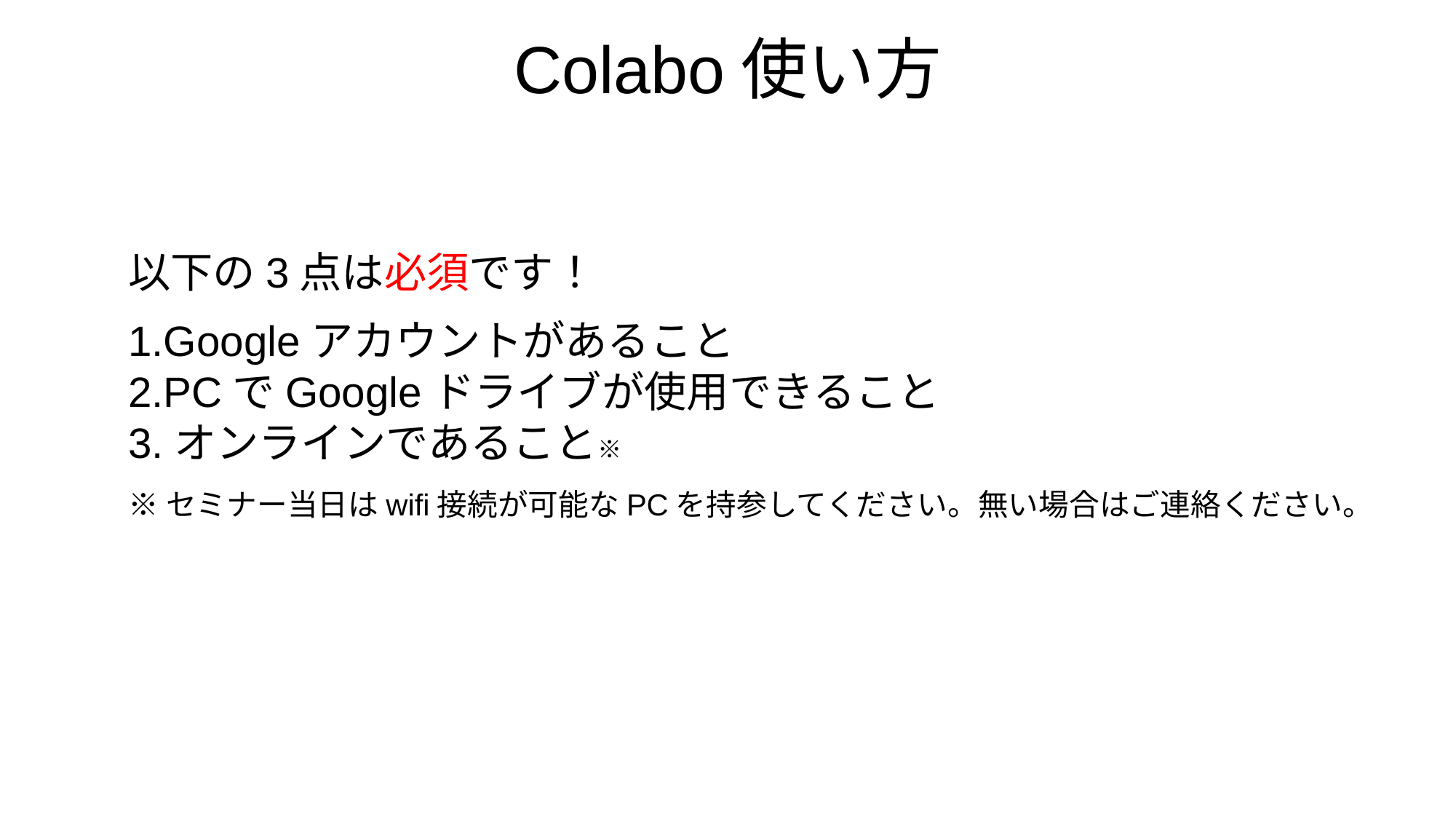

Colabo使い方
以下の3点は必須です！

1.Googleアカウントがあること
2.PCでGoogleドライブが使用できること
3.オンラインであること※

※セミナー当日はwifi接続が可能なPCを持参してください。無い場合はご連絡ください。